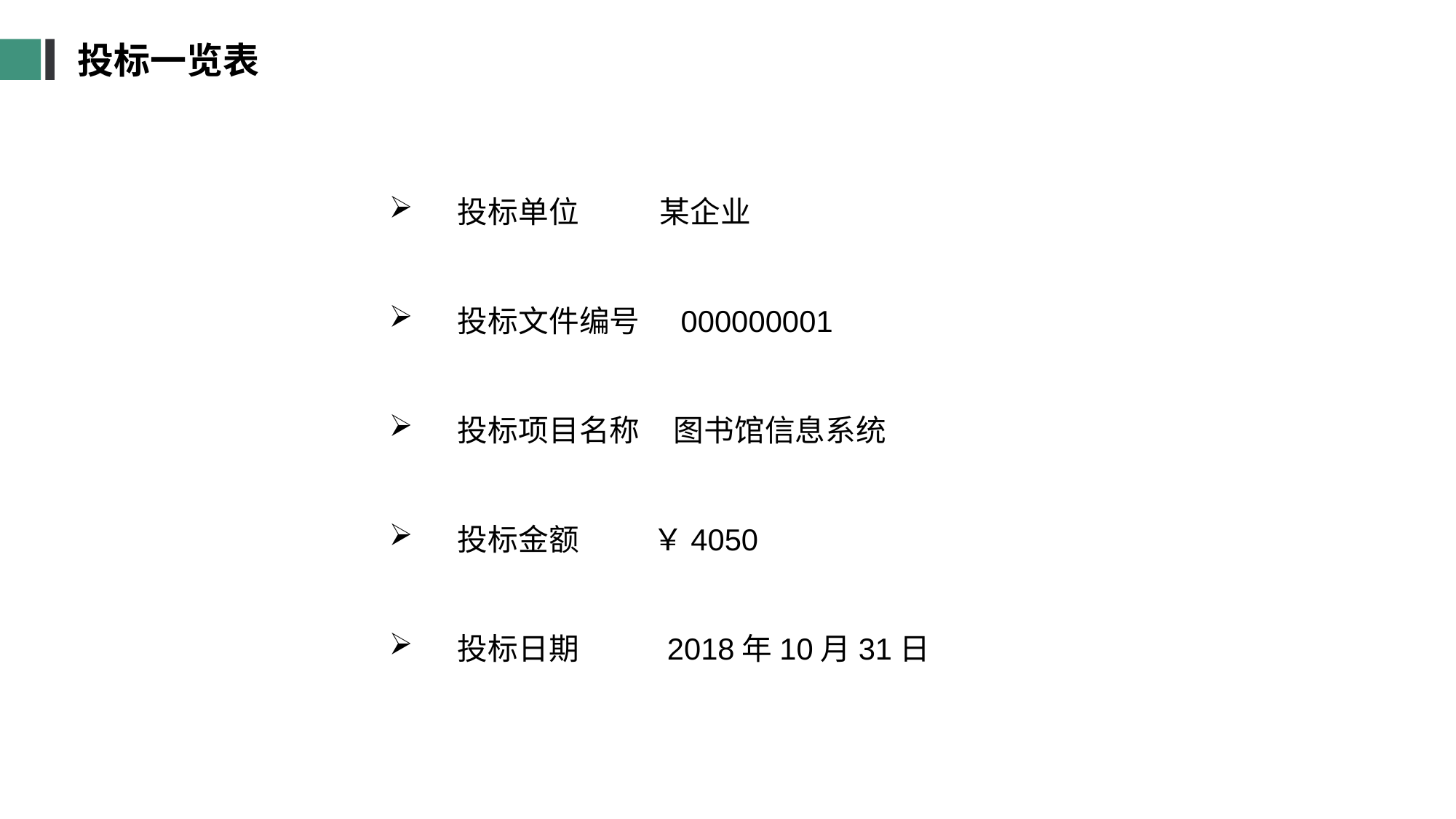

投标一览表

投标单位            某企业

投标文件编号     000000001

投标项目名称     图书馆信息系统

投标金额           ￥4050

投标日期            2018年10月31日